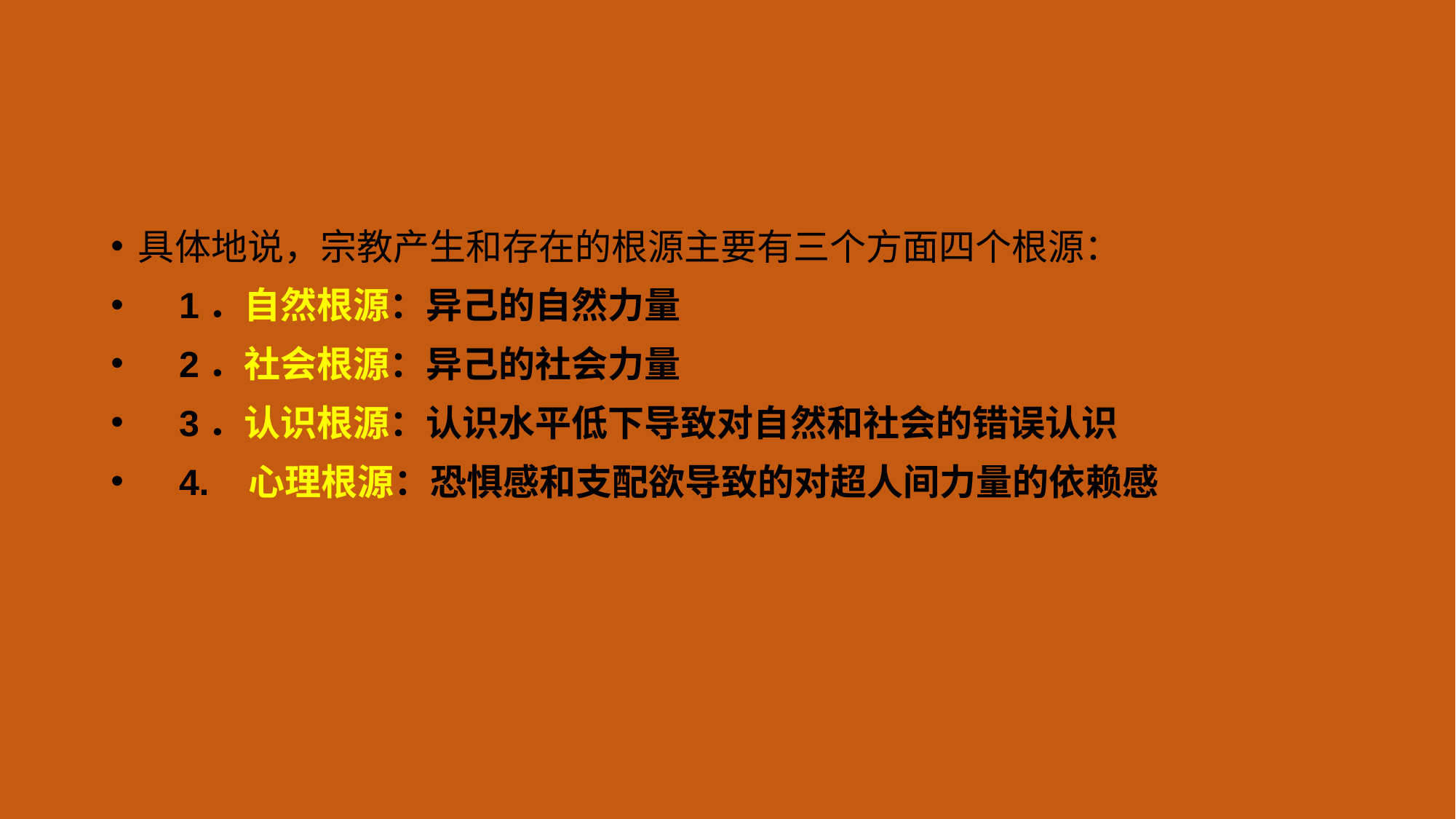

#
具体地说，宗教产生和存在的根源主要有三个方面四个根源：
    1．自然根源：异己的自然力量
    2．社会根源：异己的社会力量
    3．认识根源：认识水平低下导致对自然和社会的错误认识
    4.   心理根源：恐惧感和支配欲导致的对超人间力量的依赖感